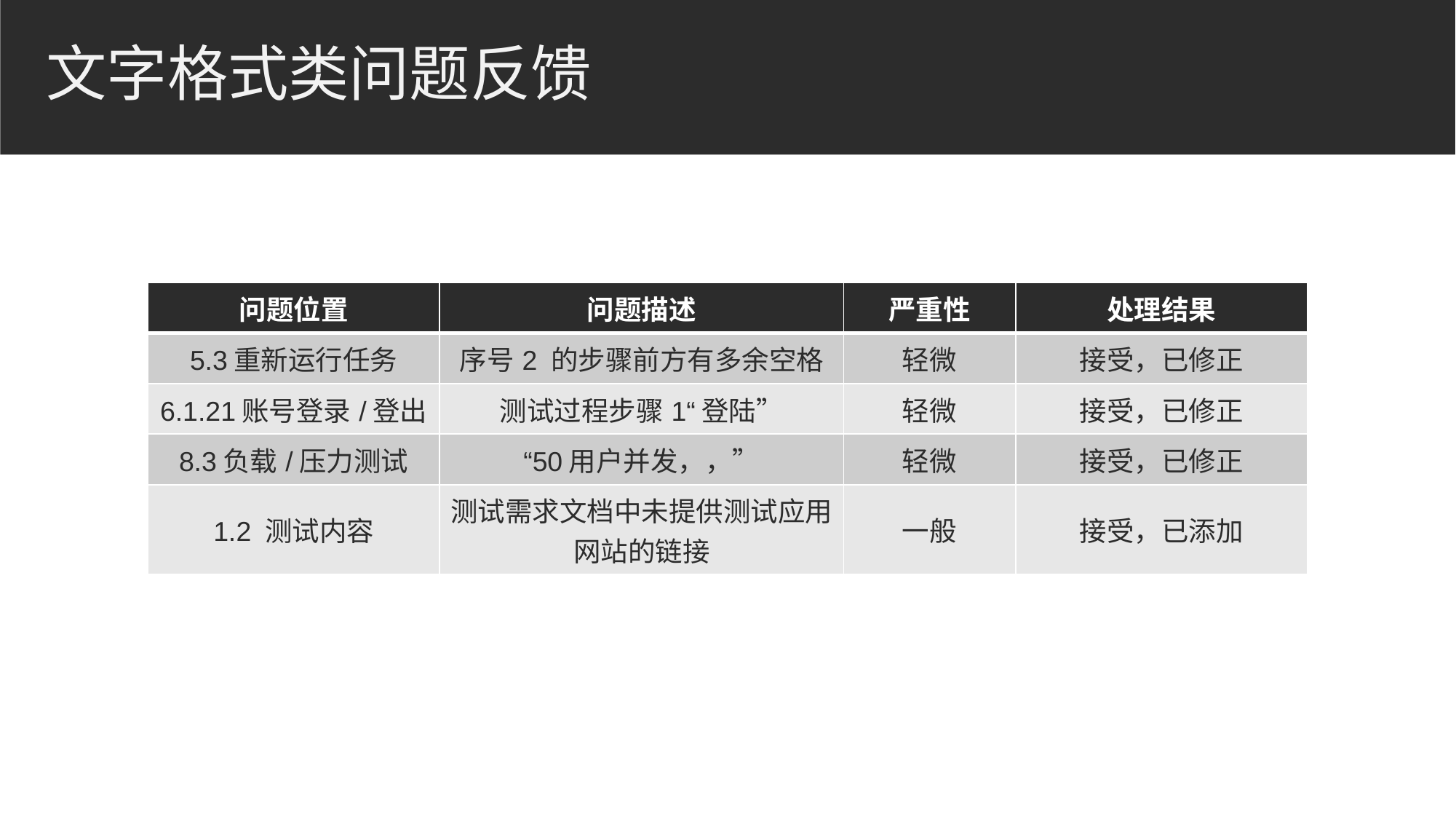

# 文字格式类问题反馈
| 问题位置 | 问题描述 | 严重性 | 处理结果 |
| --- | --- | --- | --- |
| 5.3重新运行任务 | 序号2 的步骤前方有多余空格 | 轻微 | 接受，已修正 |
| 6.1.21账号登录/登出 | 测试过程步骤1“登陆” | 轻微 | 接受，已修正 |
| 8.3负载/压力测试 | “50用户并发，，” | 轻微 | 接受，已修正 |
| 1.2 测试内容 | 测试需求文档中未提供测试应用网站的链接 | 一般 | 接受，已添加 |